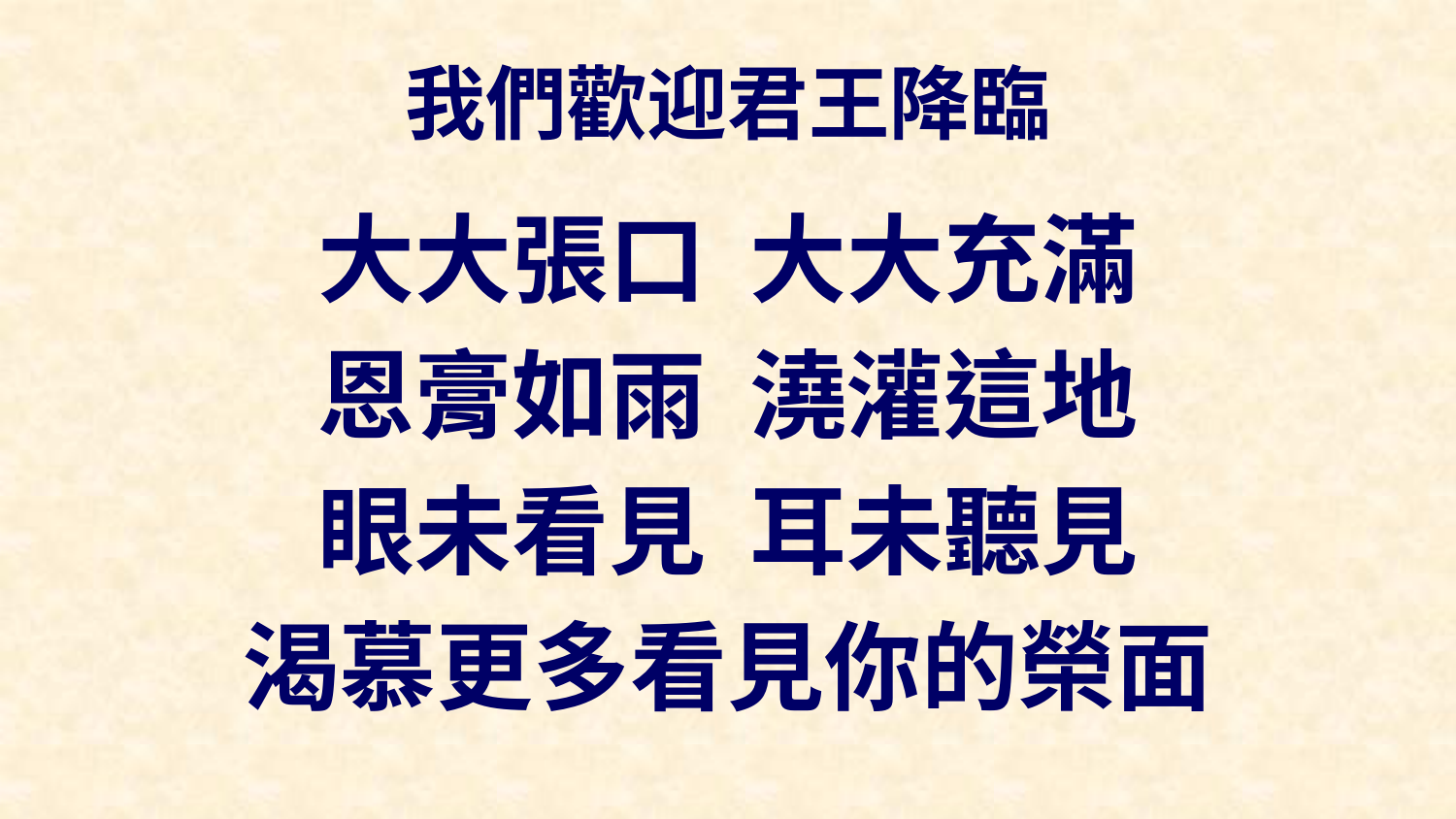

# 我們歡迎君王降臨
大大張口  大大充滿
恩膏如雨  澆灌這地
眼未看見  耳未聽見
渴慕更多看見你的榮面